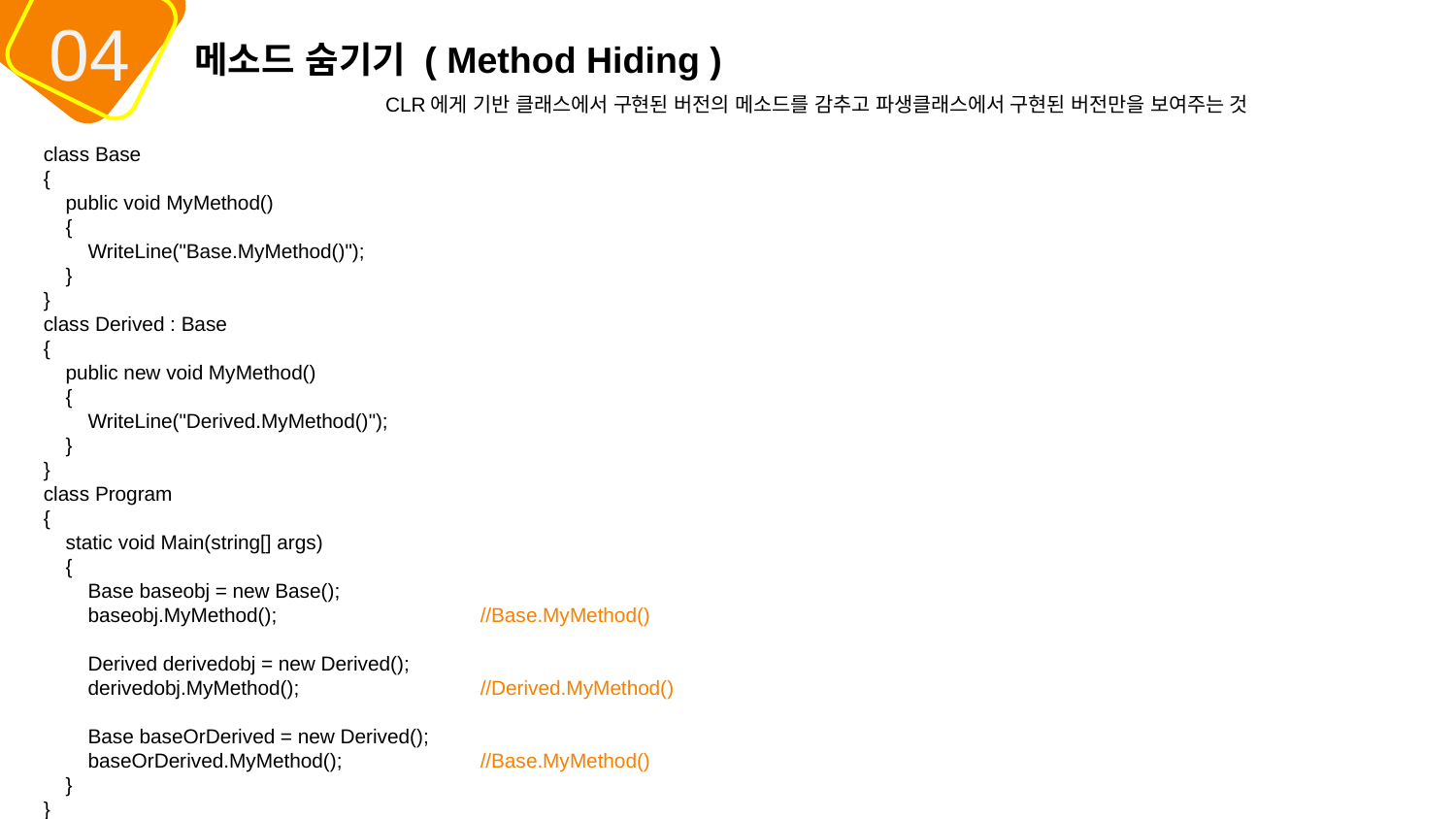

04
메소드 숨기기 ( Method Hiding )
CLR에게 기반 클래스에서 구현된 버전의 메소드를 감추고 파생클래스에서 구현된 버전만을 보여주는 것
class Base
{
    public void MyMethod()
    {
        WriteLine("Base.MyMethod()");
    }
}
class Derived : Base
{
    public new void MyMethod()
    {
        WriteLine("Derived.MyMethod()");
    }
}
class Program
{
    static void Main(string[] args)
    {
        Base baseobj = new Base();
        baseobj.MyMethod();		//Base.MyMethod()

        Derived derivedobj = new Derived();
        derivedobj.MyMethod();		//Derived.MyMethod()

        Base baseOrDerived = new Derived();
        baseOrDerived.MyMethod();	//Base.MyMethod()
    }
}